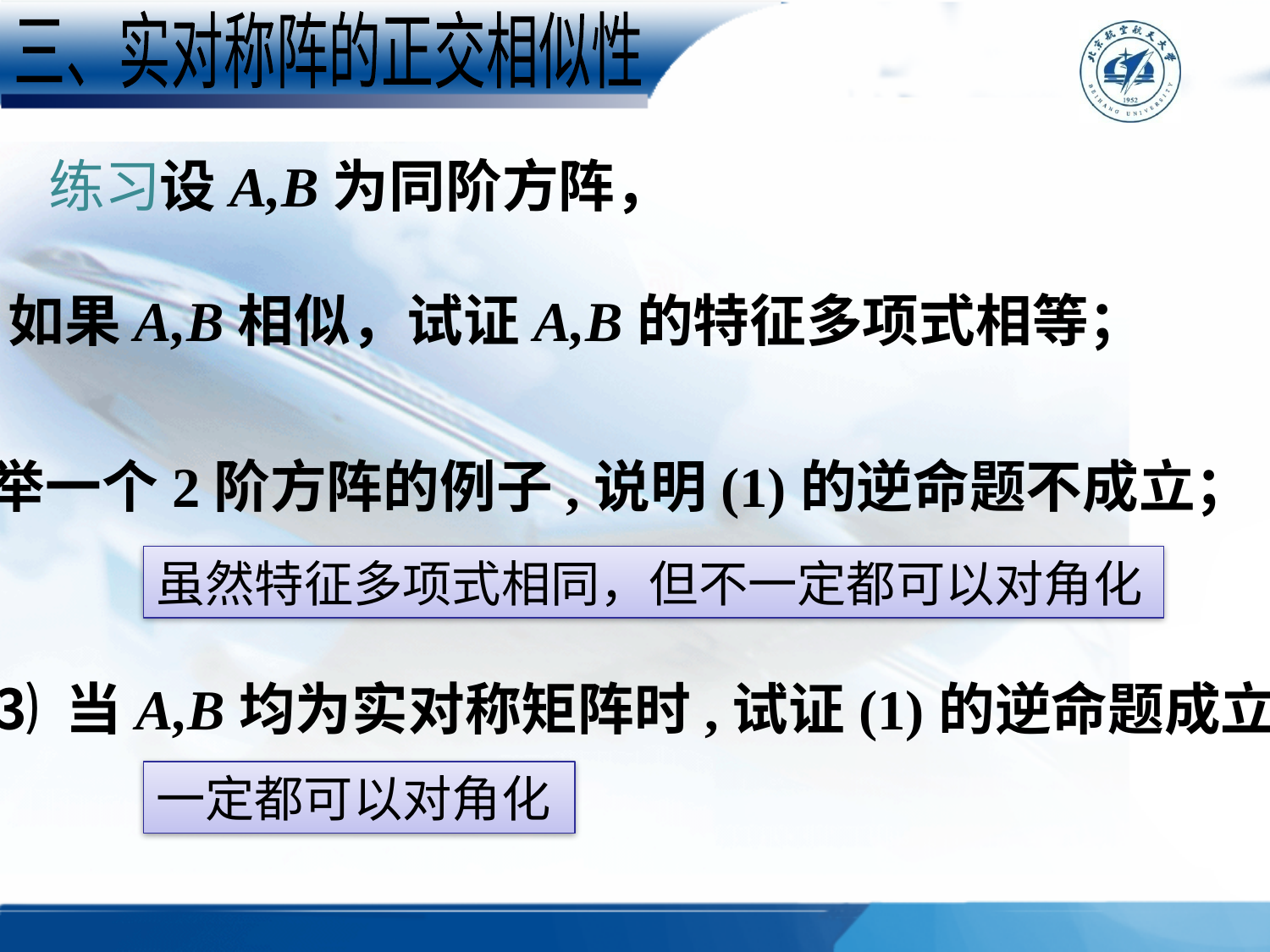

三、实对称阵的正交相似性
练习
设A,B为同阶方阵，
⑴ 如果A,B相似，试证A,B的特征多项式相等；
⑵ 举一个2阶方阵的例子,说明(1)的逆命题不成立；
虽然特征多项式相同，但不一定都可以对角化
⑶ 当A,B均为实对称矩阵时,试证(1)的逆命题成立.
一定都可以对角化